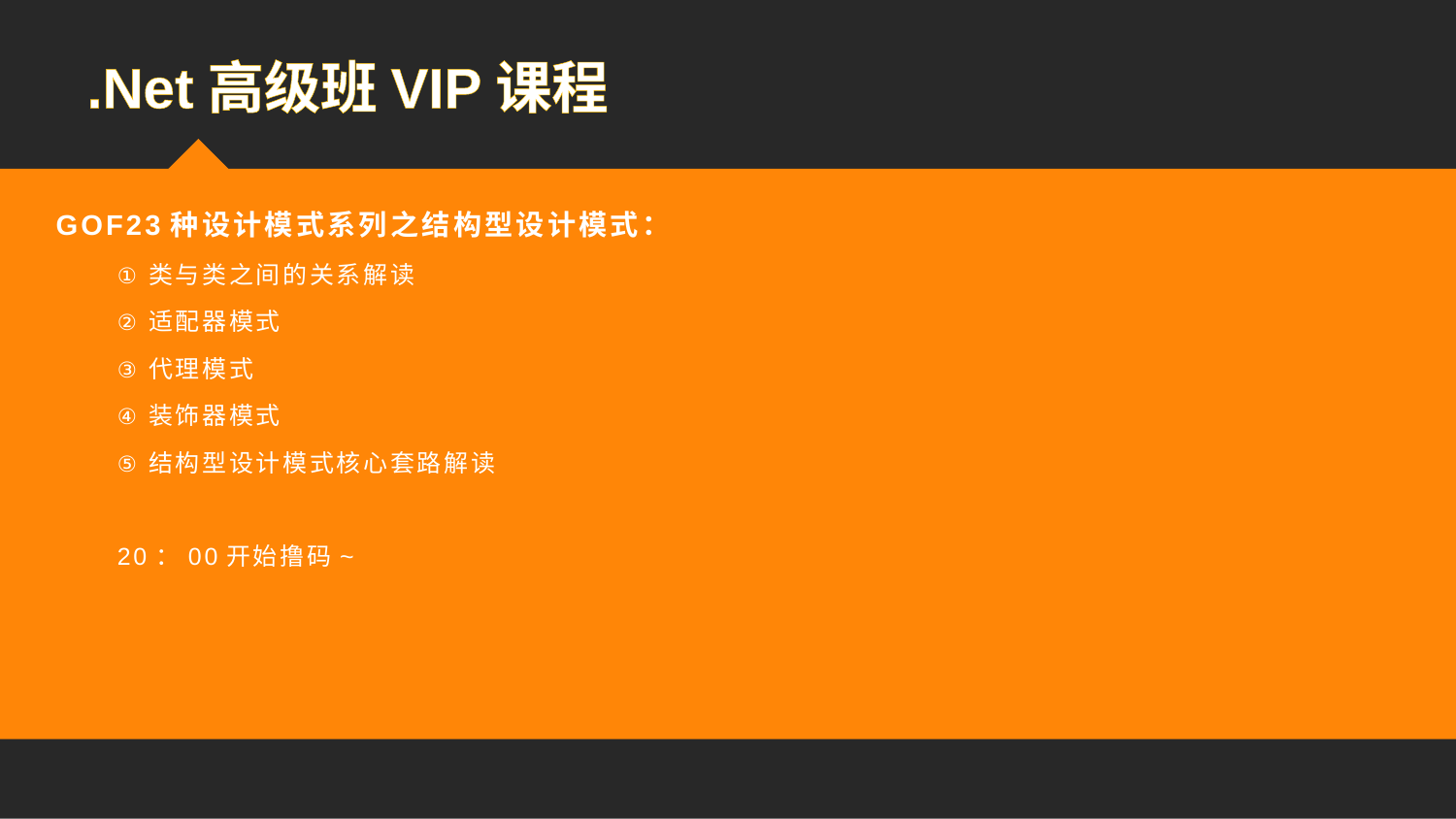

.Net高级班VIP课程

GOF23种设计模式系列之结构型设计模式：
类与类之间的关系解读
适配器模式
代理模式
装饰器模式
结构型设计模式核心套路解读

20：00开始撸码~